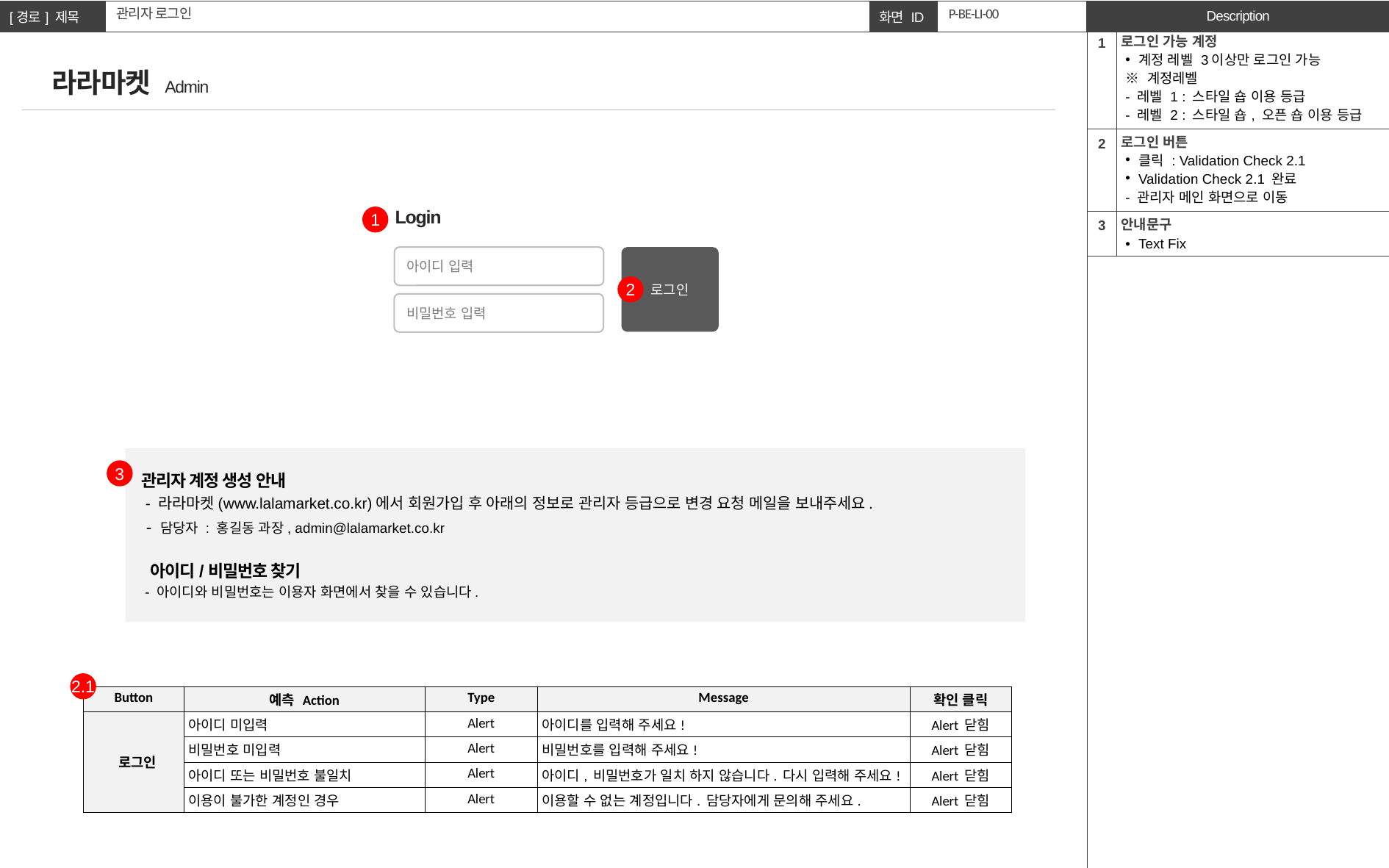

관리자 로그인
# P-BE-LI-00
| 1 | 로그인 가능 계정 계정 레벨 3이상만 로그인 가능 ※ 계정레벨 - 레벨 1 : 스타일 숍 이용 등급 - 레벨 2 : 스타일 숍, 오픈 숍 이용 등급 |
| --- | --- |
| 2 | 로그인 버튼 클릭 : Validation Check 2.1 Validation Check 2.1 완료 - 관리자 메인 화면으로 이동 |
| 3 | 안내문구 Text Fix |
|  |  |
라라마켓 Admin
Login
1
아이디 입력
로그인
2
비밀번호 입력

3
관리자 계정 생성 안내
 - 라라마켓(www.lalamarket.co.kr)에서 회원가입 후 아래의 정보로 관리자 등급으로 변경 요청 메일을 보내주세요.
 - 담당자 : 홍길동 과장, admin@lalamarket.co.kr

 아이디/비밀번호 찾기
 - 아이디와 비밀번호는 이용자 화면에서 찾을 수 있습니다.
2.1
| Button | 예측 Action | Type | Message | 확인 클릭 |
| --- | --- | --- | --- | --- |
| 로그인 | 아이디 미입력 | Alert | 아이디를 입력해 주세요! | Alert 닫힘 |
|  | 비밀번호 미입력 | Alert | 비밀번호를 입력해 주세요! | Alert 닫힘 |
|  | 아이디 또는 비밀번호 불일치 | Alert | 아이디, 비밀번호가 일치 하지 않습니다. 다시 입력해 주세요! | Alert 닫힘 |
|  | 이용이 불가한 계정인 경우 | Alert | 이용할 수 없는 계정입니다. 담당자에게 문의해 주세요. | Alert 닫힘 |